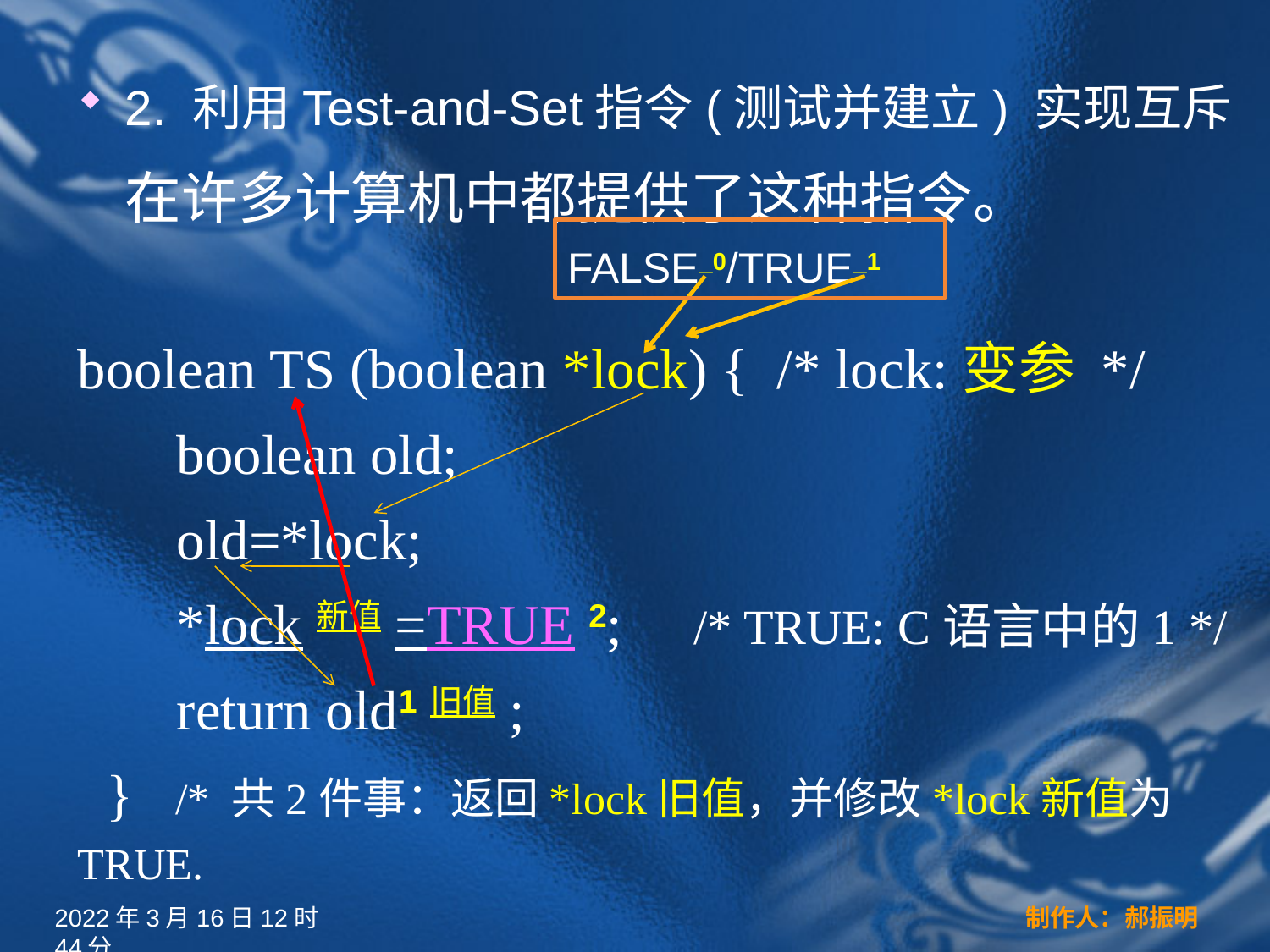

2. 利用Test-and-Set指令(测试并建立) 实现互斥
在许多计算机中都提供了这种指令。

boolean TS (boolean *lock) {  /* lock:变参 */
       boolean old;
       old=*lock;
       *lock新值=TRUE 2;     /* TRUE: C语言中的1 */
       return old1旧值;
  }   /* 共2件事：返回*lock旧值，并修改*lock新值为TRUE.
FALSE_0/TRUE_1
2022年3月16日12时44分
制作人：郝振明